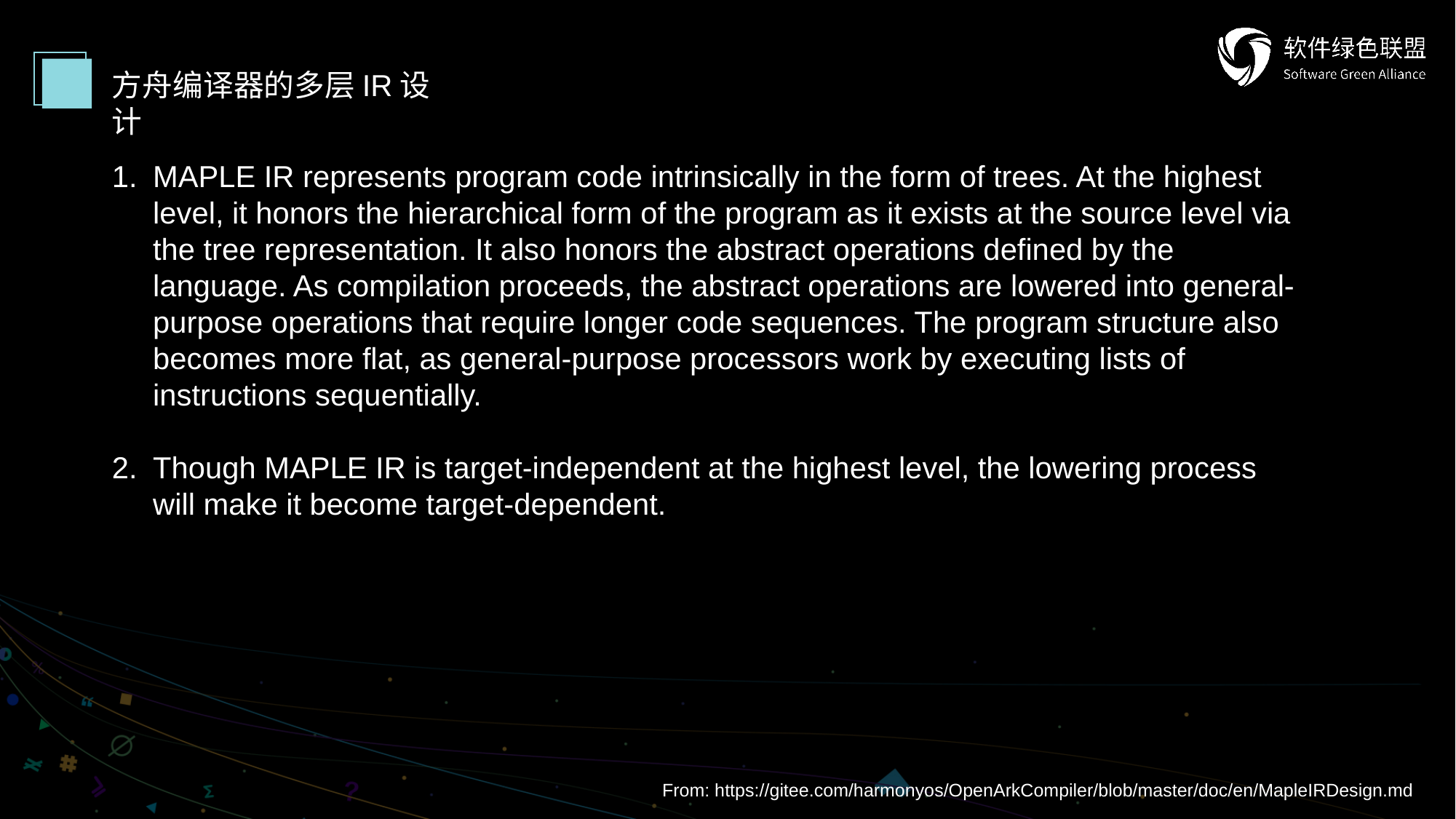

方舟编译器的多层IR设计
MAPLE IR represents program code intrinsically in the form of trees. At the highest level, it honors the hierarchical form of the program as it exists at the source level via the tree representation. It also honors the abstract operations defined by the language. As compilation proceeds, the abstract operations are lowered into general-purpose operations that require longer code sequences. The program structure also becomes more flat, as general-purpose processors work by executing lists of instructions sequentially.

Though MAPLE IR is target-independent at the highest level, the lowering process will make it become target-dependent.
From: https://gitee.com/harmonyos/OpenArkCompiler/blob/master/doc/en/MapleIRDesign.md